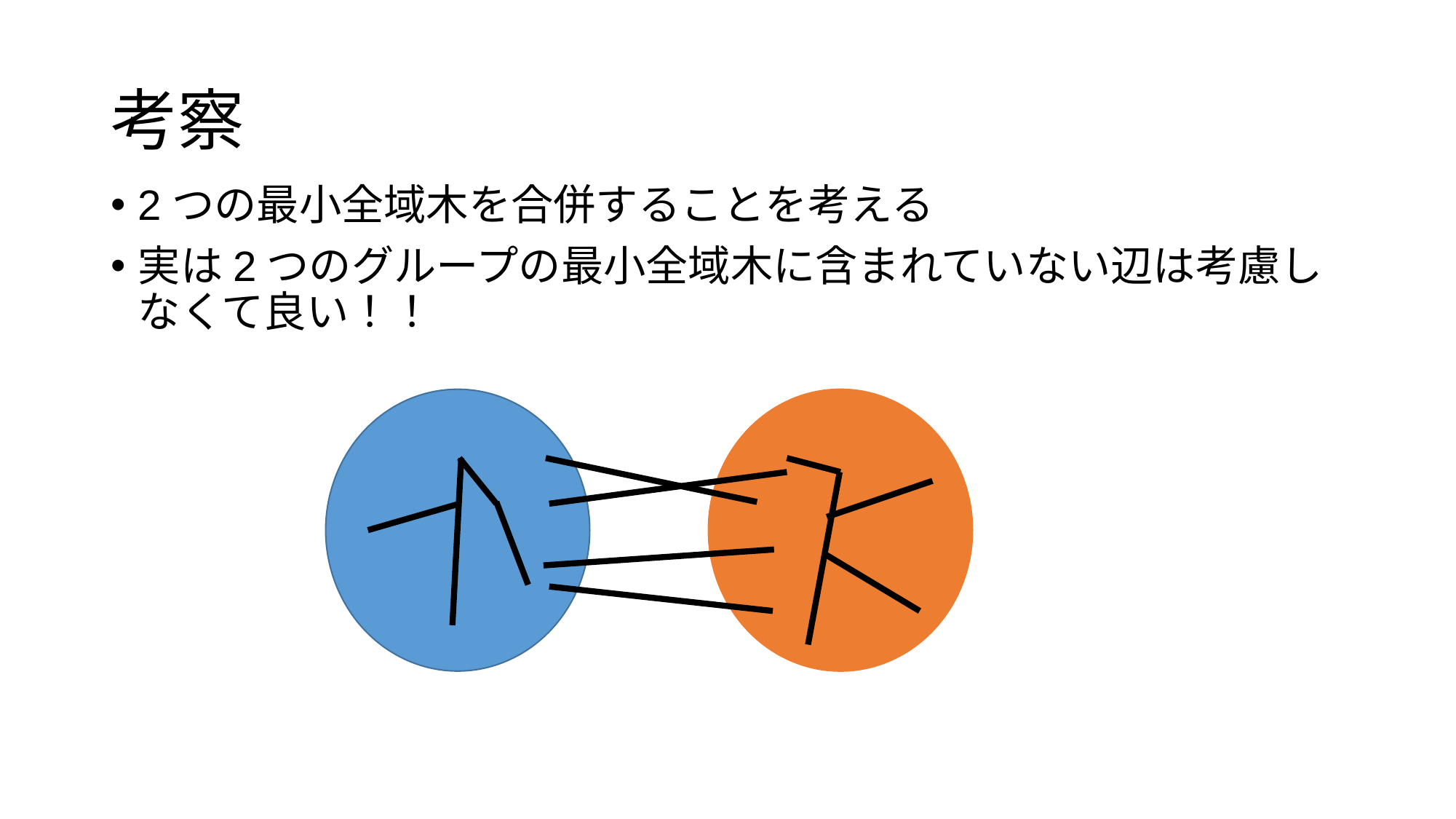

# 考察
2つの最小全域木を合併することを考える
実は2つのグループの最小全域木に含まれていない辺は考慮しなくて良い！！